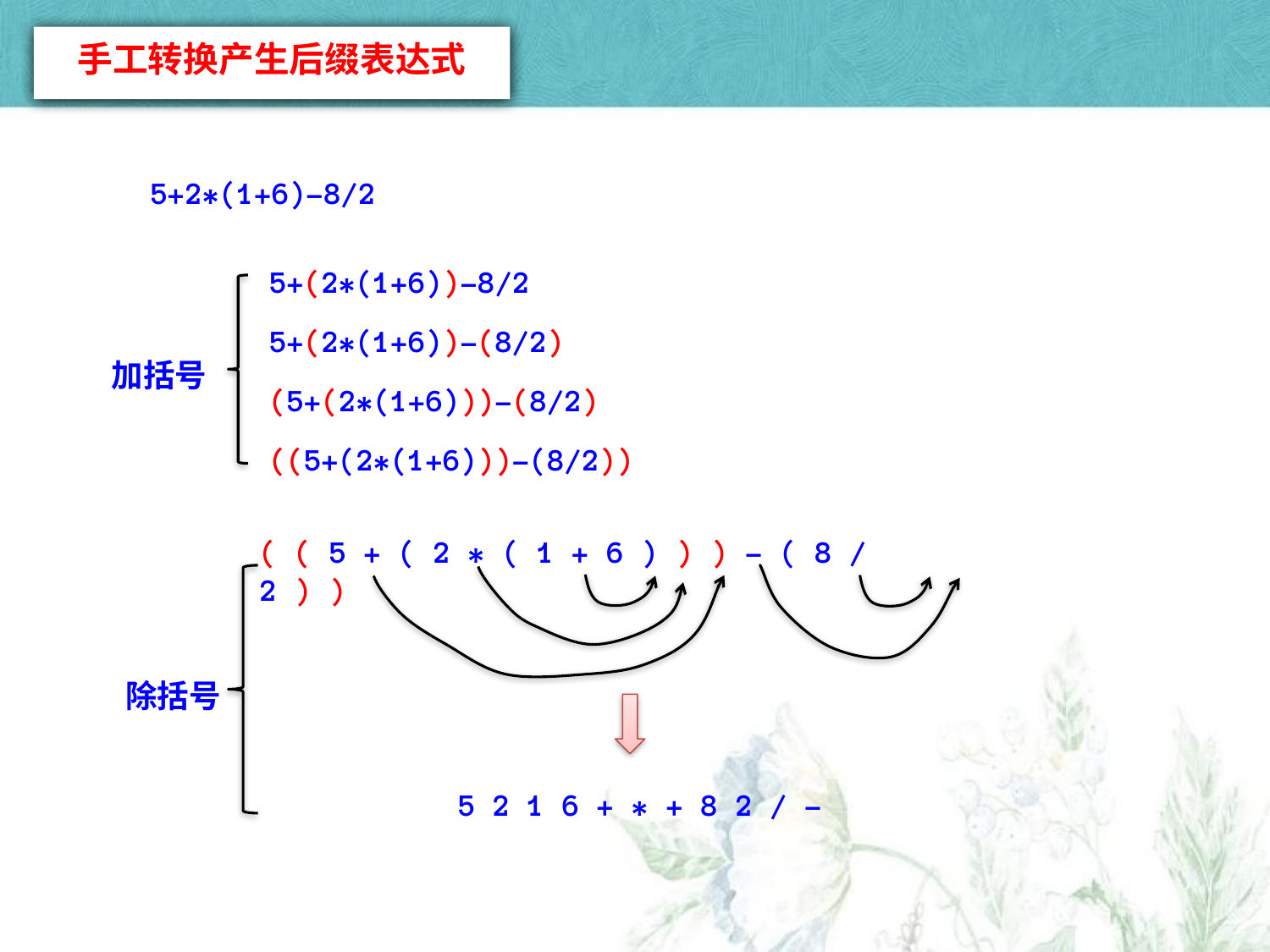

手工转换产生后缀表达式
5+2*(1+6)-8/2
5+(2*(1+6))-8/2
5+(2*(1+6))-(8/2)
(5+(2*(1+6)))-(8/2)
((5+(2*(1+6)))-(8/2))

加括号
( ( 5 + ( 2 * ( 1 + 6 ) ) ) - ( 8 / 2 ) )

除括号

5 2 1 6 + * + 8 2 / -